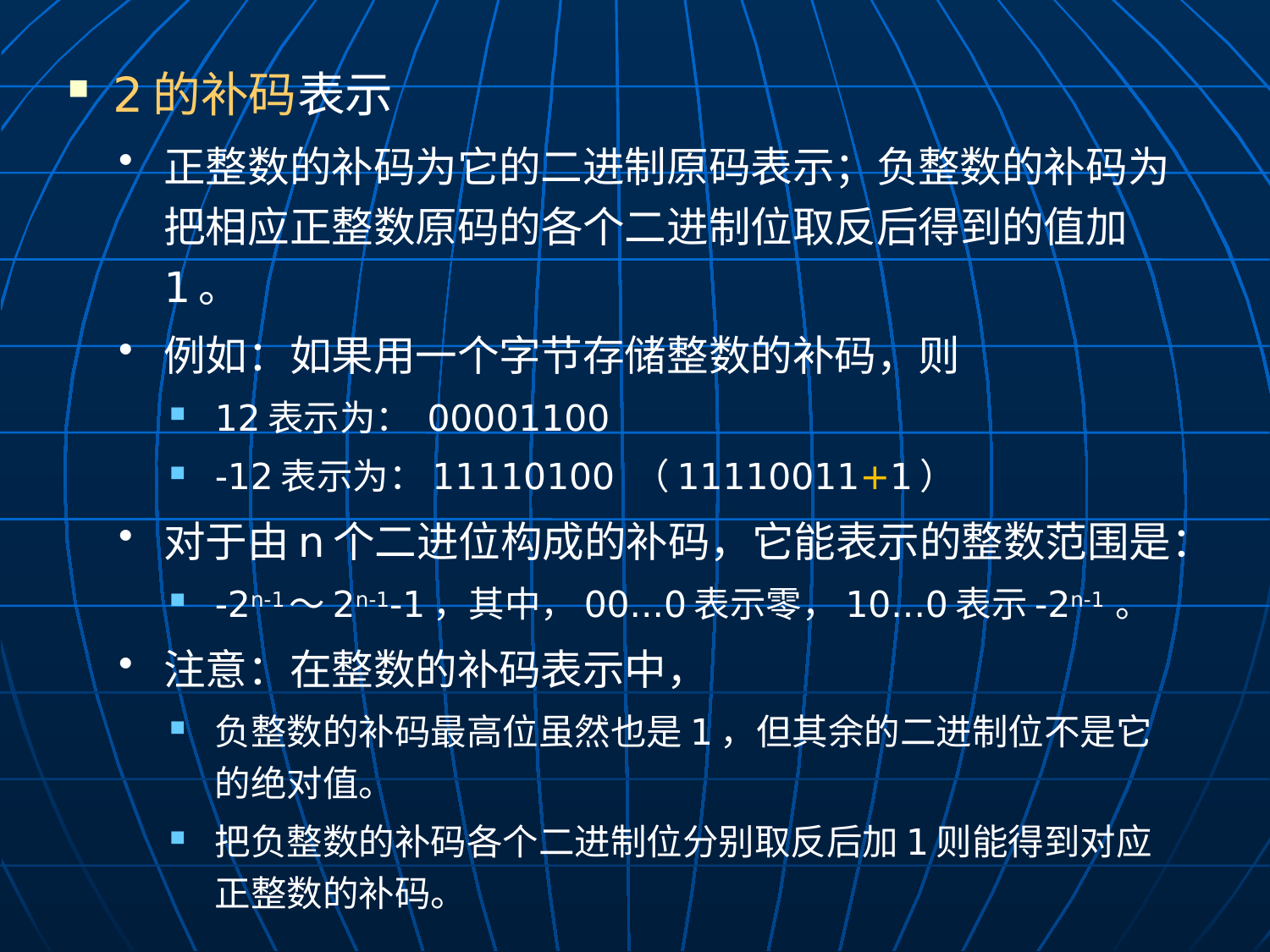

2的补码表示
正整数的补码为它的二进制原码表示；负整数的补码为把相应正整数原码的各个二进制位取反后得到的值加1。
例如：如果用一个字节存储整数的补码，则
12表示为： 00001100
-12表示为：11110100 （11110011+1）
对于由n个二进位构成的补码，它能表示的整数范围是：
-2n-1～2n-1-1，其中，00...0表示零，10...0表示-2n-1 。
注意：在整数的补码表示中，
负整数的补码最高位虽然也是1，但其余的二进制位不是它的绝对值。
把负整数的补码各个二进制位分别取反后加1则能得到对应正整数的补码。